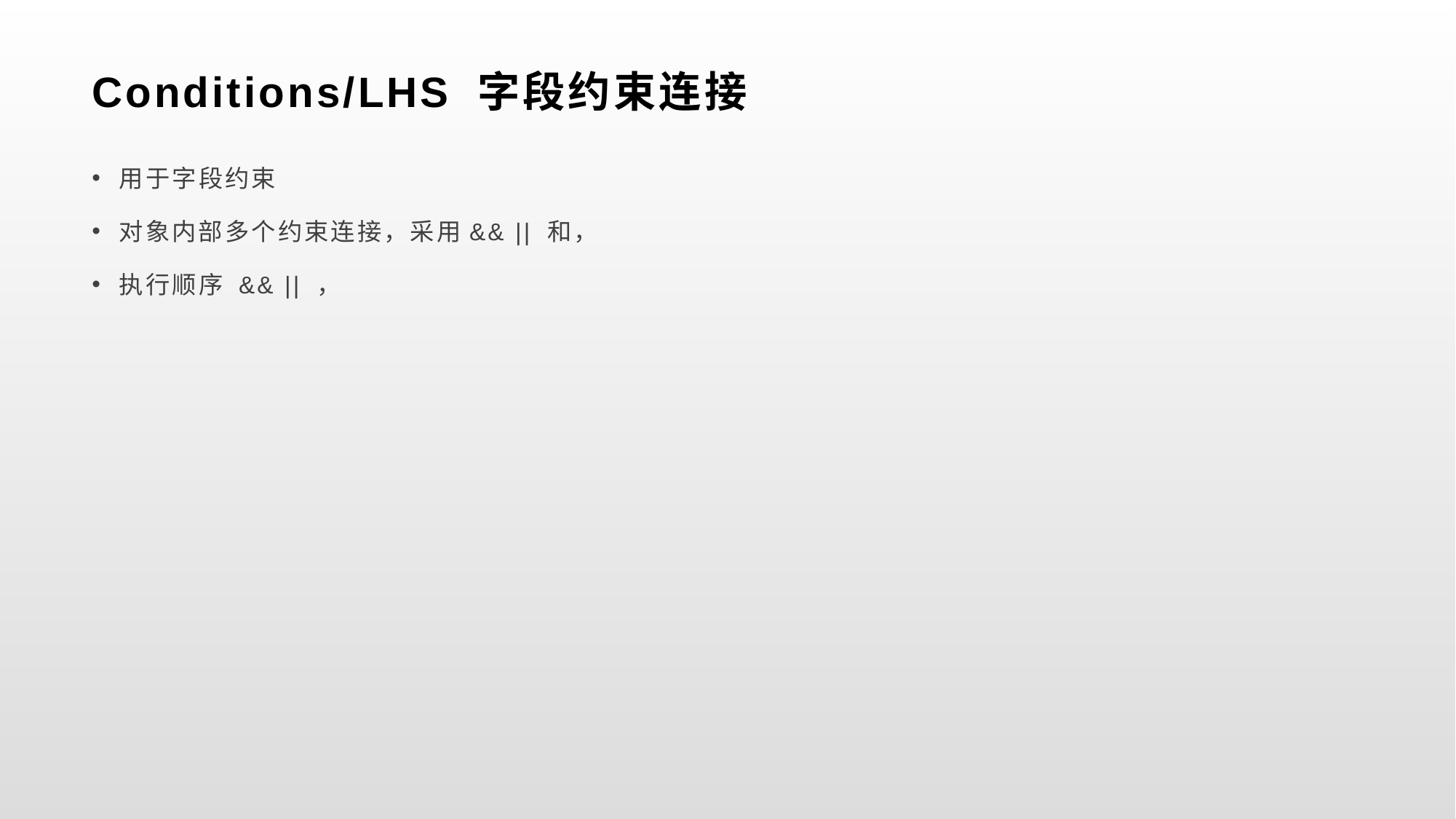

# Conditions/LHS 字段约束连接
用于字段约束
对象内部多个约束连接，采用&& || 和，
执行顺序 && || ，